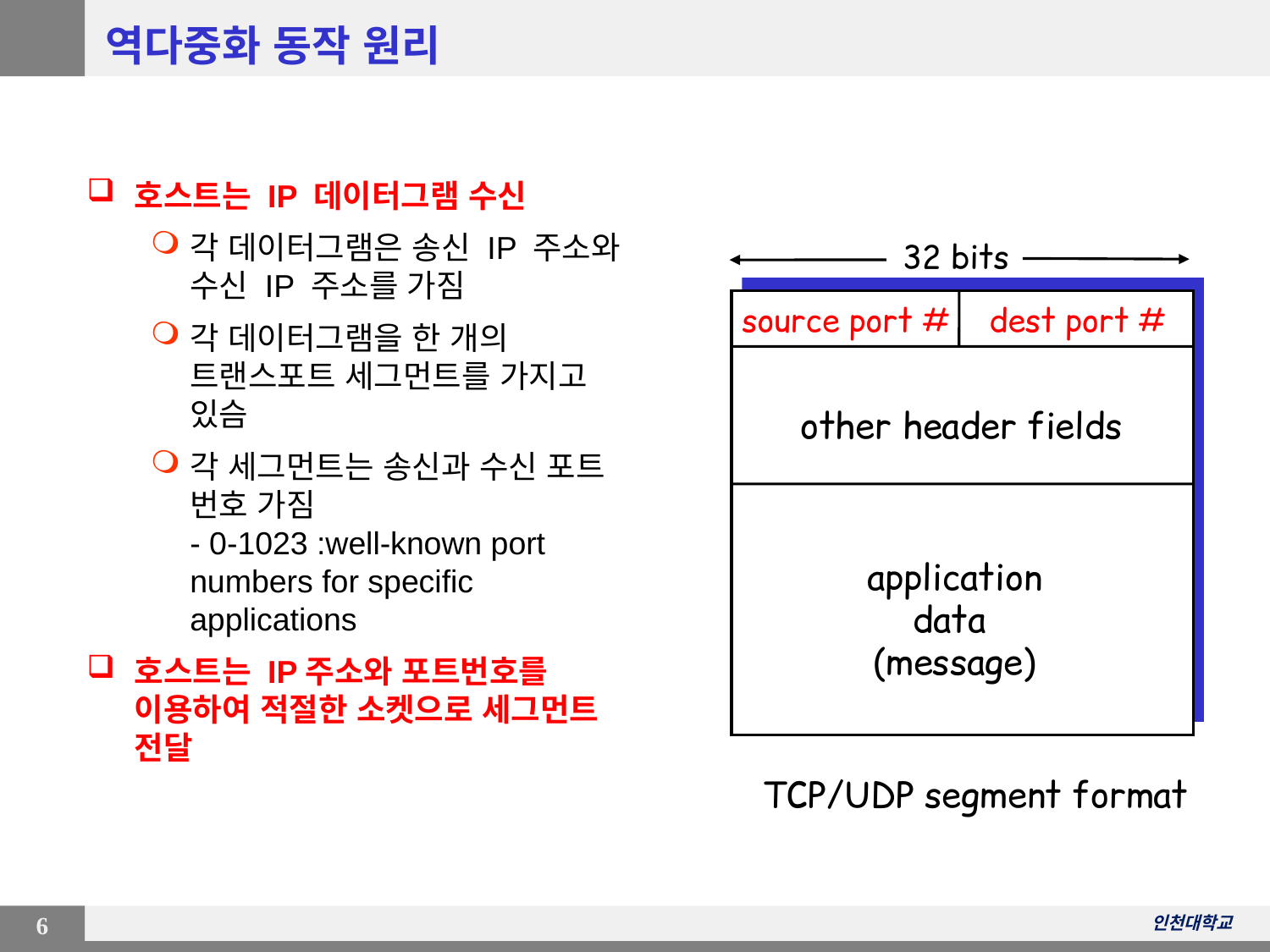

# 역다중화 동작 원리
호스트는 IP 데이터그램 수신
각 데이터그램은 송신 IP 주소와 수신 IP 주소를 가짐
각 데이터그램을 한 개의 트랜스포트 세그먼트를 가지고 있슴
각 세그먼트는 송신과 수신 포트 번호 가짐
- 0-1023 :well-known port numbers for specific applications
호스트는 IP주소와 포트번호를 이용하여 적절한 소켓으로 세그먼트 전달
32 bits

source port #
dest port #

other header fields

application
data
(message)
TCP/UDP segment format